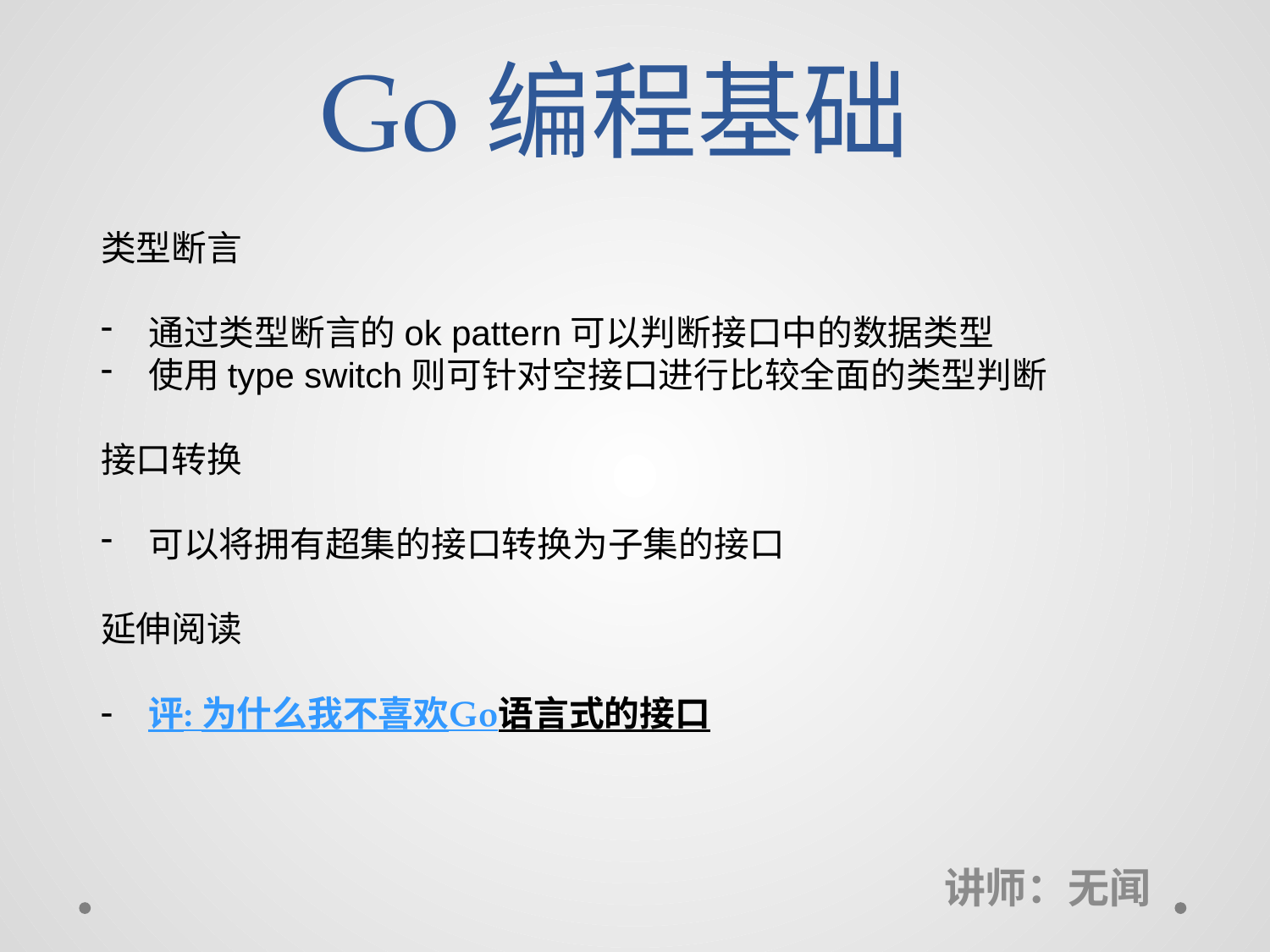

# Go编程基础
类型断言

通过类型断言的ok pattern可以判断接口中的数据类型
使用type switch则可针对空接口进行比较全面的类型判断

接口转换

可以将拥有超集的接口转换为子集的接口

延伸阅读

评: 为什么我不喜欢Go语言式的接口
讲师：无闻